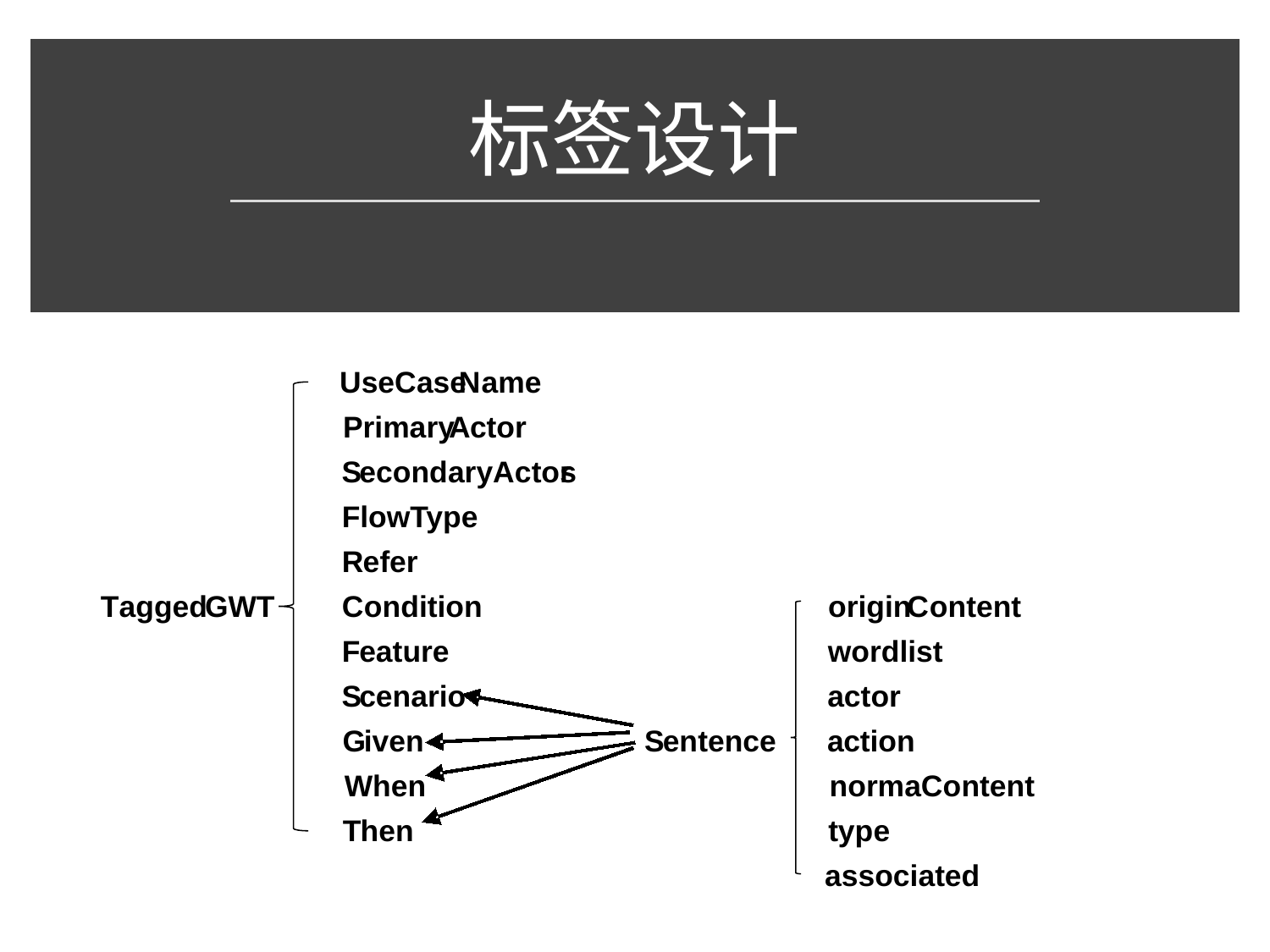

# 标签设计

UseCase
N
ame

Primary
A
ctor

S
econdaryActor
s

F
lowType

R
efer

T
agged
GWT

C
ondition

origin
C
ontent

F
eature

wordlist

S
cenario

actor

G
iven

S
entence

a
ction

W
hen

normaContent

T
hen

type

associated